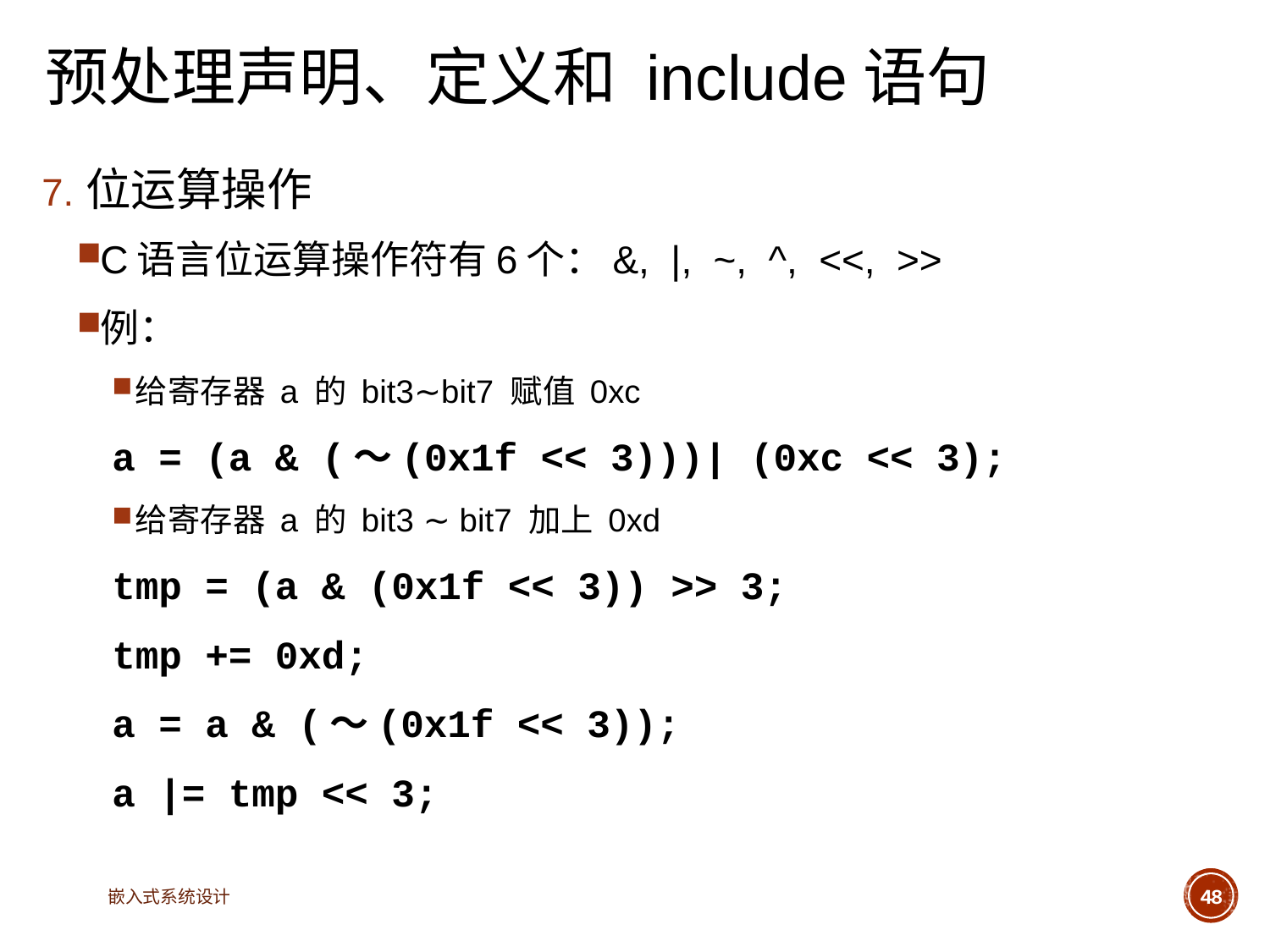

# 预处理声明、定义和 include语句
位运算操作
C语言位运算操作符有6个：&,  |,  ~,  ^,  <<,  >>
例：
给寄存器 a 的 bit3∼bit7 赋值 0xc
	a = (a & (～(0x1f << 3)))| (0xc << 3);
给寄存器 a 的 bit3 ∼ bit7 加上 0xd
	tmp = (a & (0x1f << 3)) >> 3;
	tmp += 0xd;
	a = a & (～(0x1f << 3));
	a |= tmp << 3;
嵌入式系统设计
48